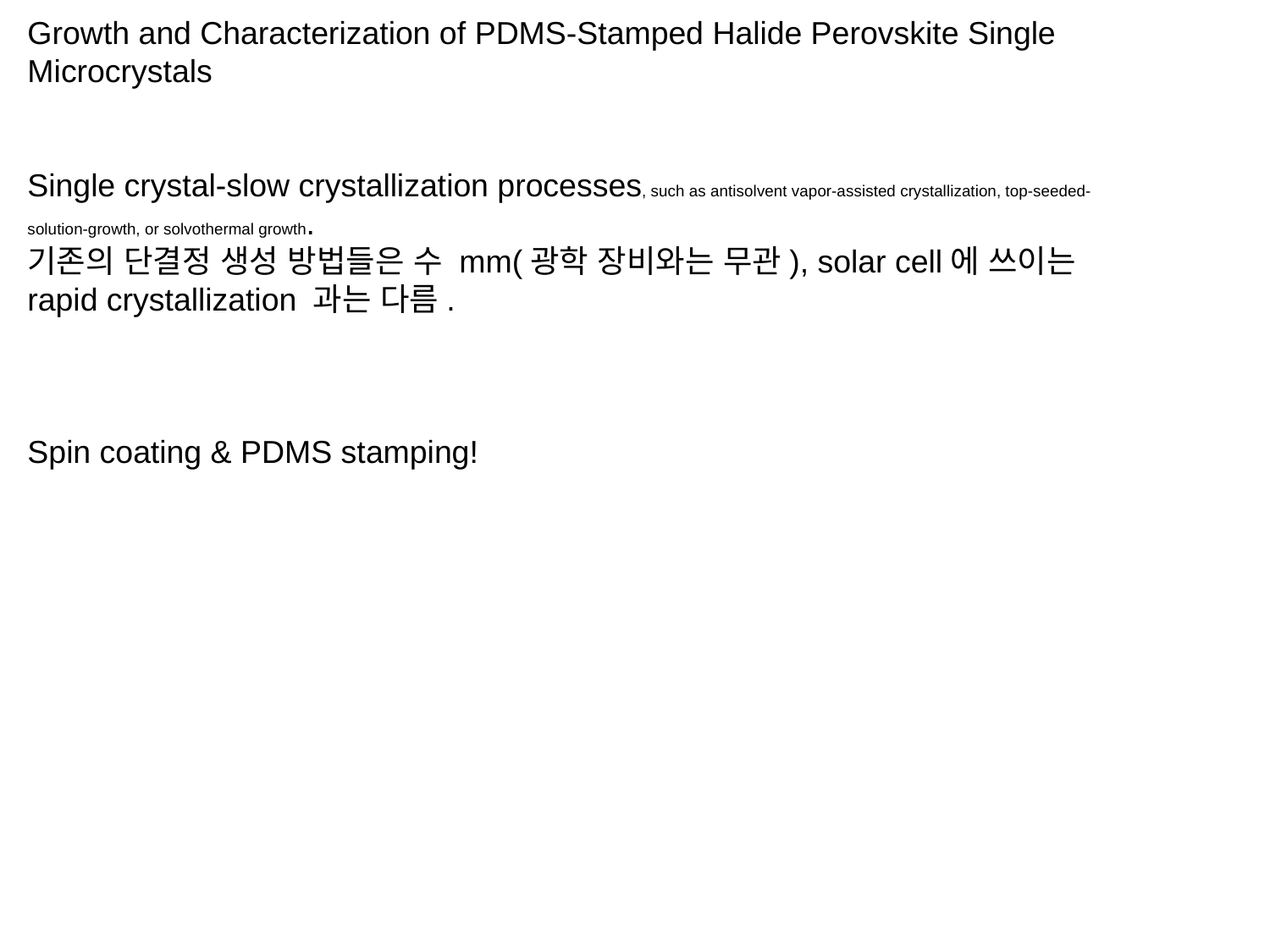

Growth and Characterization of PDMS-Stamped Halide Perovskite Single Microcrystals

Single crystal-slow crystallization processes, such as antisolvent vapor-assisted crystallization, top-seeded-solution-growth, or solvothermal growth.
기존의 단결정 생성 방법들은 수 mm(광학 장비와는 무관), solar cell에 쓰이는 rapid crystallization 과는 다름.

Spin coating & PDMS stamping!